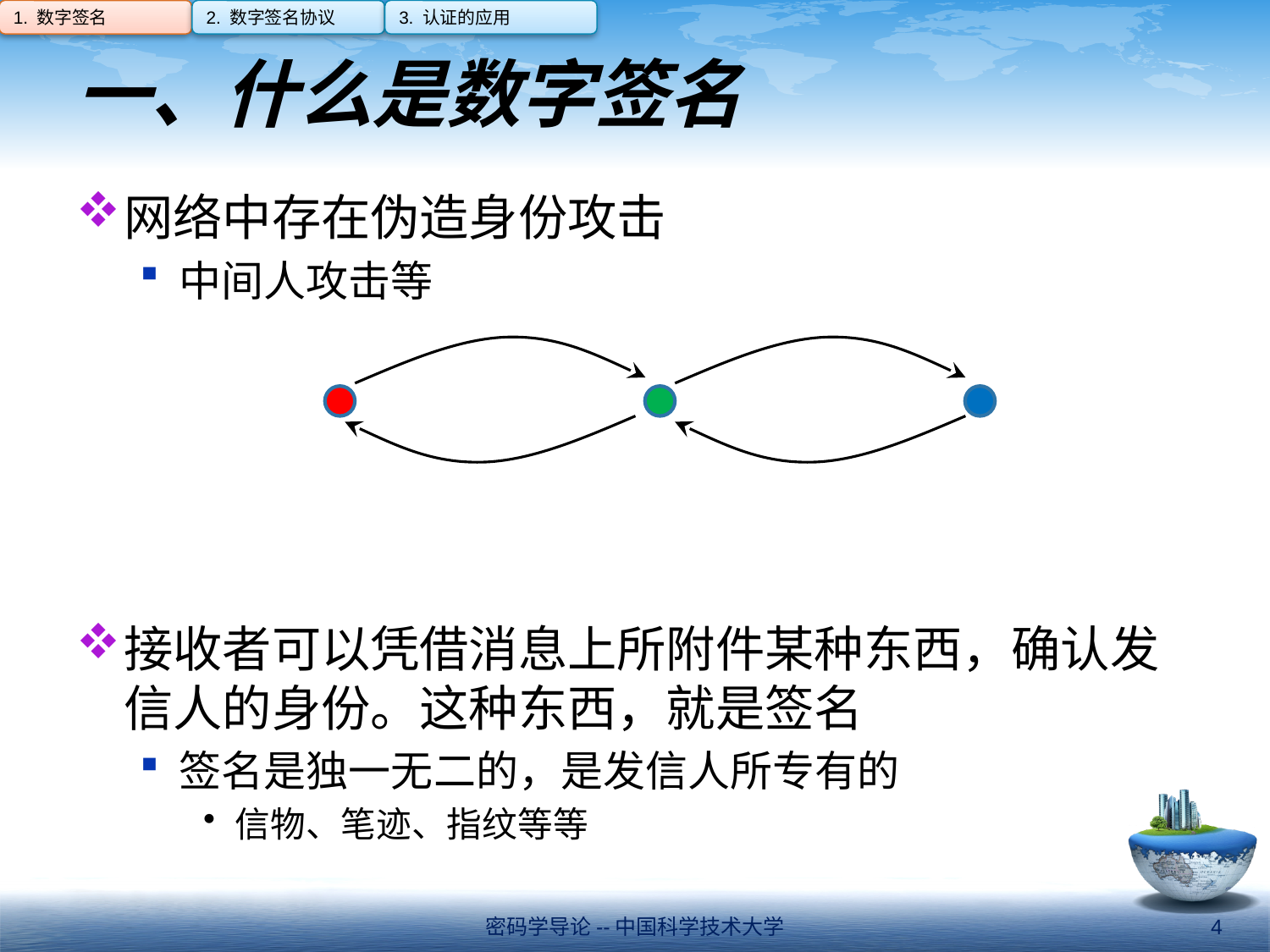

1. 数字签名
2. 数字签名协议
3. 认证的应用
# 一、什么是数字签名
网络中存在伪造身份攻击
中间人攻击等

接收者可以凭借消息上所附件某种东西，确认发信人的身份。这种东西，就是签名
签名是独一无二的，是发信人所专有的
信物、笔迹、指纹等等

密码学导论--中国科学技术大学
4